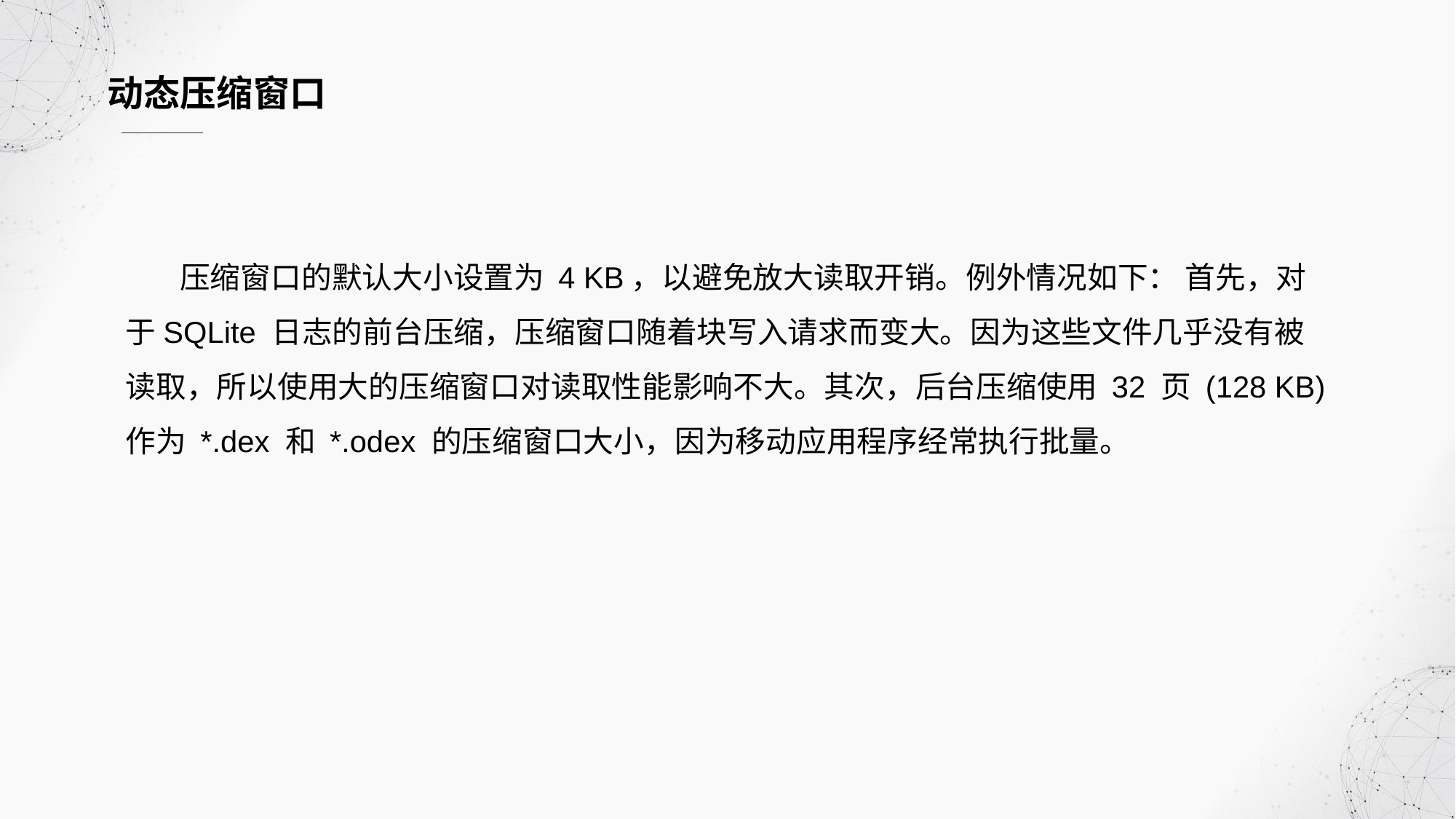

动态压缩窗口

       压缩窗口的默认大小设置为 4 KB，以避免放大读取开销。例外情况如下： 首先，对于SQLite 日志的前台压缩，压缩窗口随着块写入请求而变大。因为这些文件几乎没有被读取，所以使用大的压缩窗口对读取性能影响不大。其次，后台压缩使用 32 页 (128 KB) 作为 *.dex 和 *.odex 的压缩窗口大小，因为移动应用程序经常执行批量。